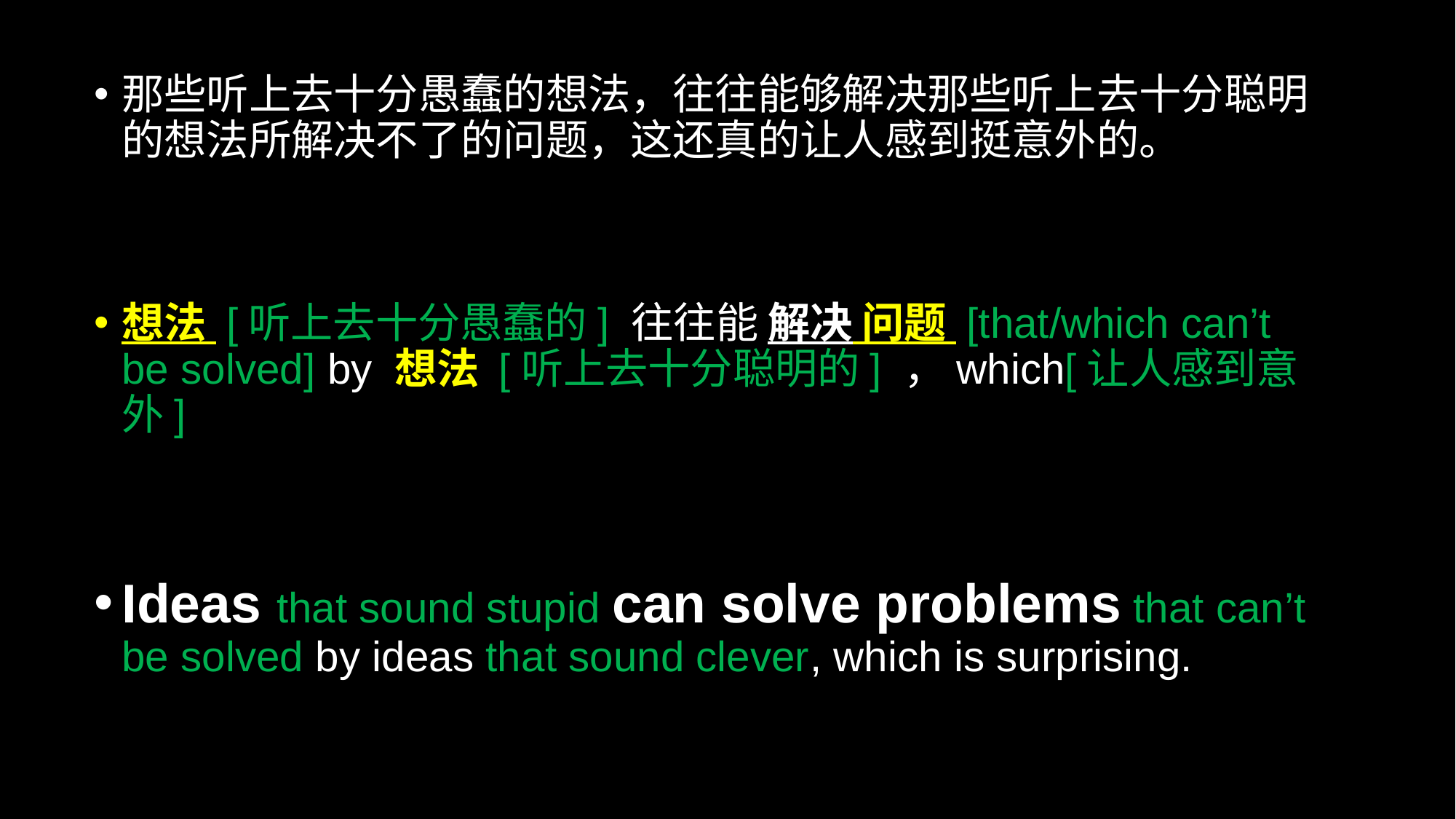

那些听上去十分愚蠢的想法，往往能够解决那些听上去十分聪明的想法所解决不了的问题，这还真的让人感到挺意外的。

想法 [听上去十分愚蠢的] 往往能 解决 问题 [that/which can’t be solved] by 想法 [听上去十分聪明的] ，which[让人感到意外]

Ideas that sound stupid can solve problems that can’t be solved by ideas that sound clever, which is surprising.